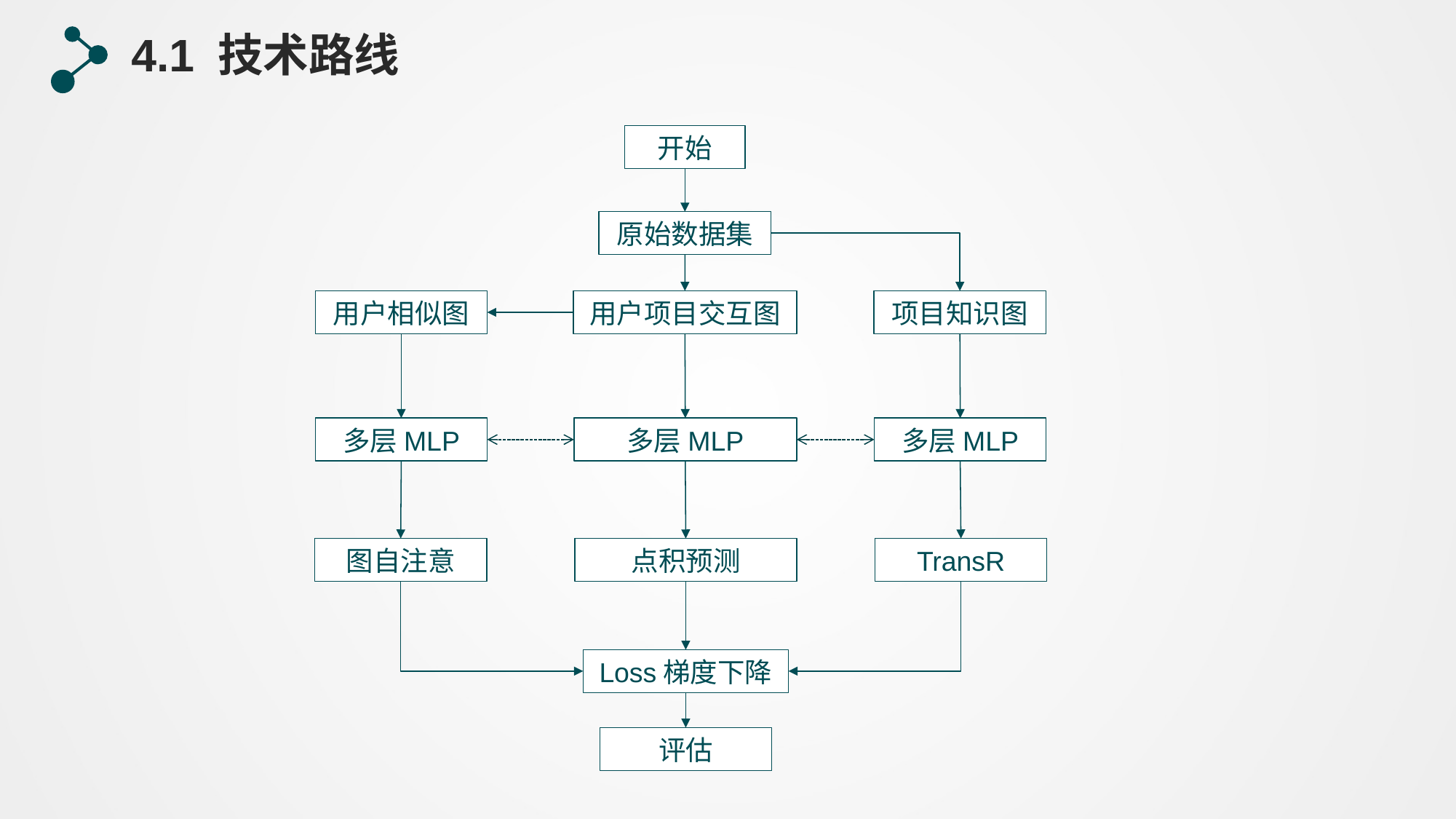

4.1 技术路线

开始
原始数据集
用户相似图
用户项目交互图
项目知识图
多层MLP
多层MLP
多层MLP
点积预测
图自注意
TransR
Loss梯度下降
评估